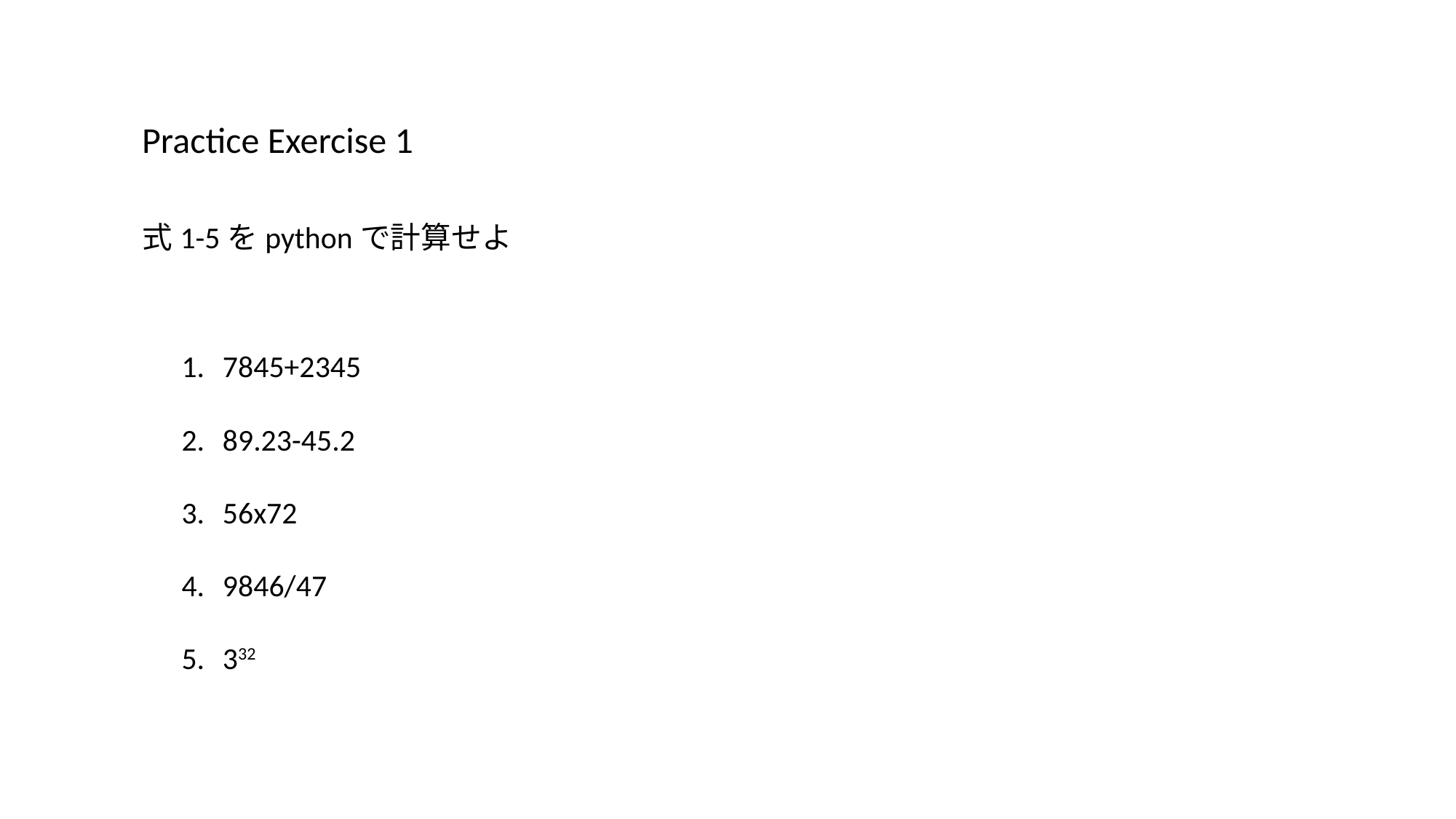

Practice Exercise 1
式1-5をpythonで計算せよ
7845+2345
89.23-45.2
56x72
9846/47
332